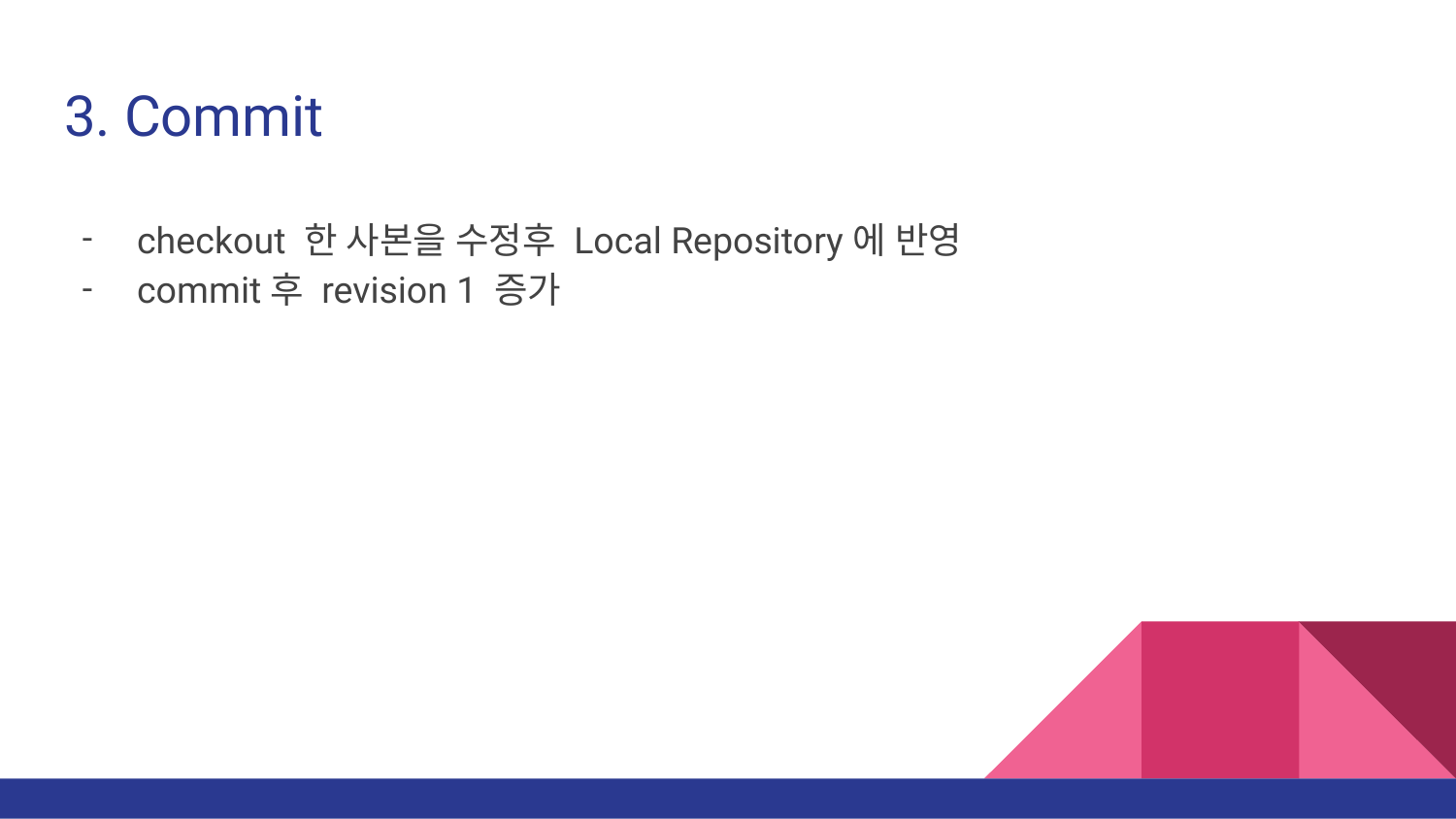

# 3. Commit
checkout 한 사본을 수정후 Local Repository에 반영
commit후 revision 1 증가